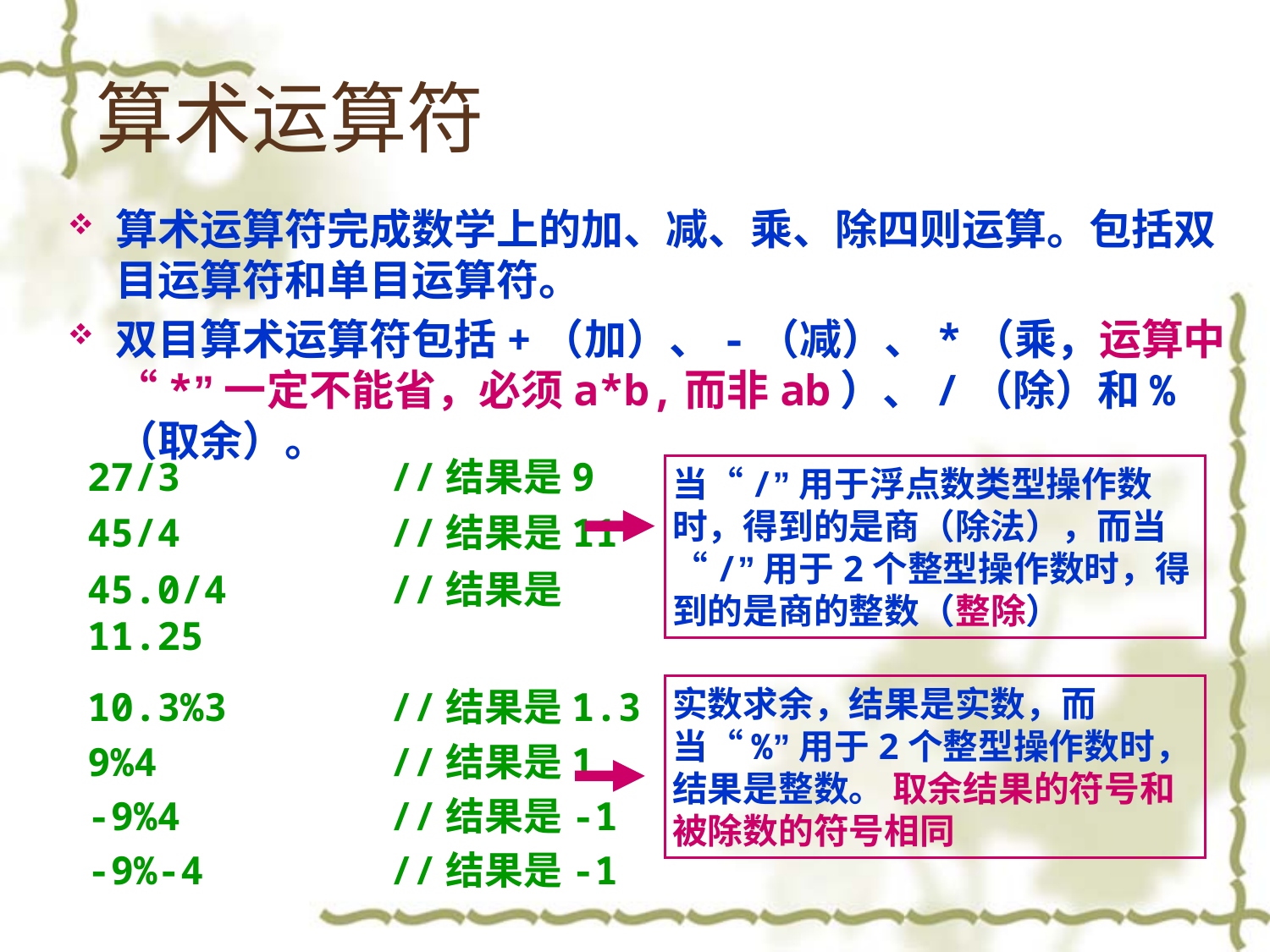

# 算术运算符
算术运算符完成数学上的加、减、乘、除四则运算。包括双目运算符和单目运算符。
双目算术运算符包括+（加）、-（减）、*（乘，运算中“*”一定不能省，必须a*b,而非ab）、/（除）和%（取余）。
27/3         //结果是9
45/4         //结果是11
45.0/4       //结果是11.25
10.3%3       //结果是1.3
9%4          //结果是1
-9%4         //结果是-1
-9%-4        //结果是-1
当“/”用于浮点数类型操作数时，得到的是商（除法），而当“/”用于2个整型操作数时，得到的是商的整数（整除）

实数求余，结果是实数，而当“%”用于2个整型操作数时，结果是整数。 取余结果的符号和被除数的符号相同